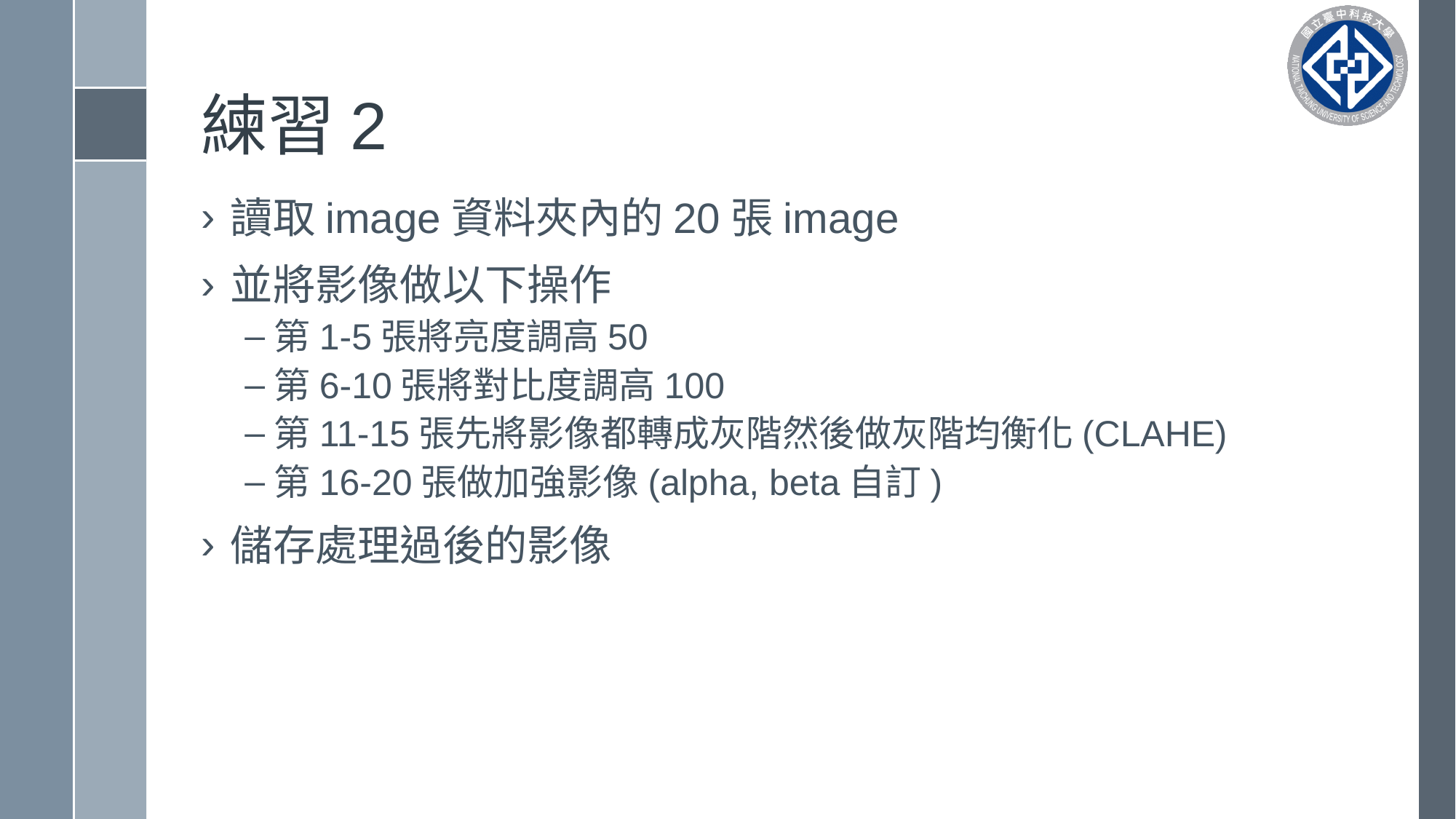

# 練習2
讀取image資料夾內的20張image
並將影像做以下操作
第1-5張將亮度調高50
第6-10張將對比度調高100
第11-15張先將影像都轉成灰階然後做灰階均衡化(CLAHE)
第16-20張做加強影像(alpha, beta自訂)
儲存處理過後的影像